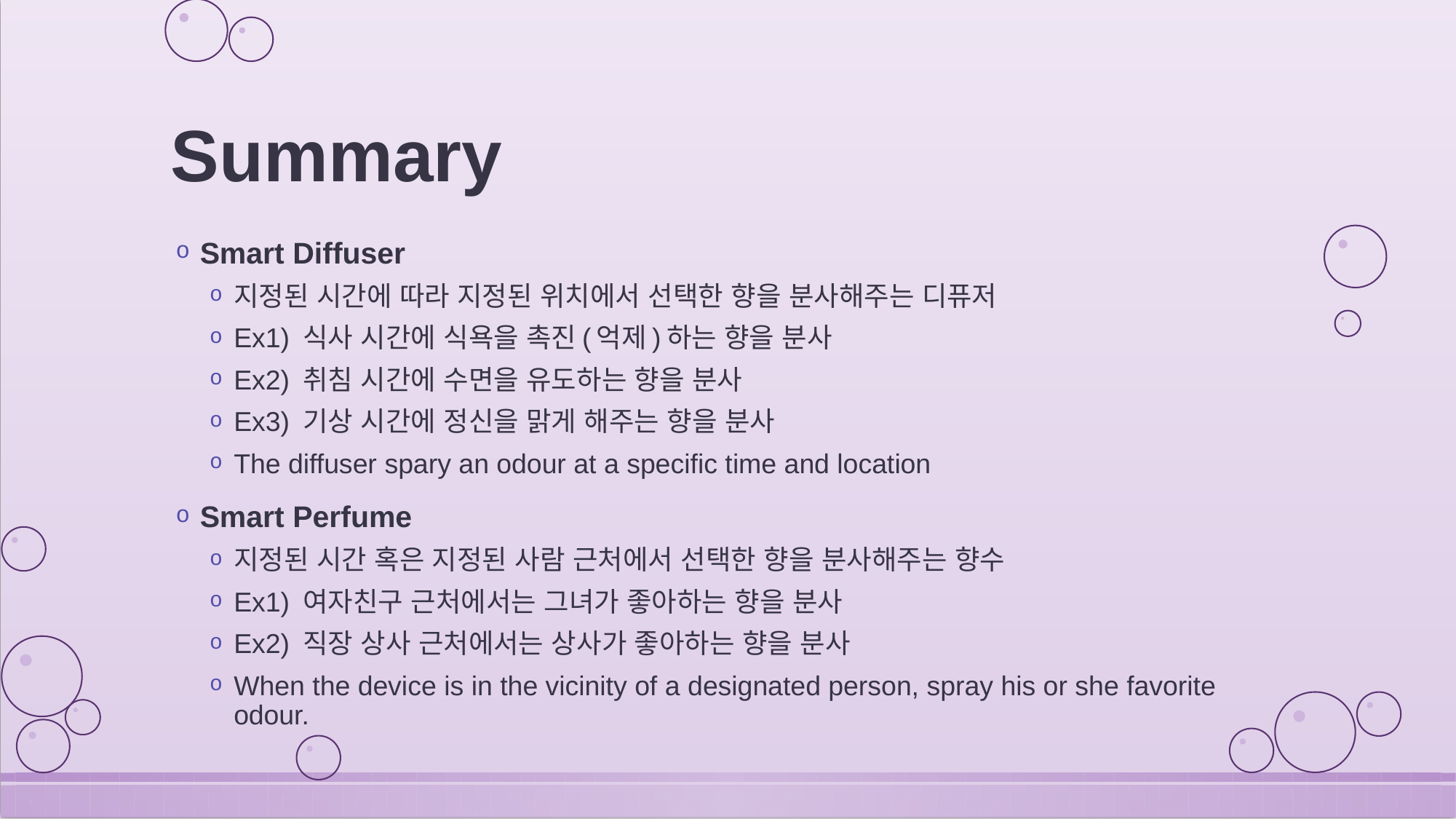

# Summary
Smart Diffuser
지정된 시간에 따라 지정된 위치에서 선택한 향을 분사해주는 디퓨저
Ex1) 식사 시간에 식욕을 촉진(억제)하는 향을 분사
Ex2) 취침 시간에 수면을 유도하는 향을 분사
Ex3) 기상 시간에 정신을 맑게 해주는 향을 분사
The diffuser spary an odour at a specific time and location
Smart Perfume
지정된 시간 혹은 지정된 사람 근처에서 선택한 향을 분사해주는 향수
Ex1) 여자친구 근처에서는 그녀가 좋아하는 향을 분사
Ex2) 직장 상사 근처에서는 상사가 좋아하는 향을 분사
When the device is in the vicinity of a designated person, spray his or she favorite odour.